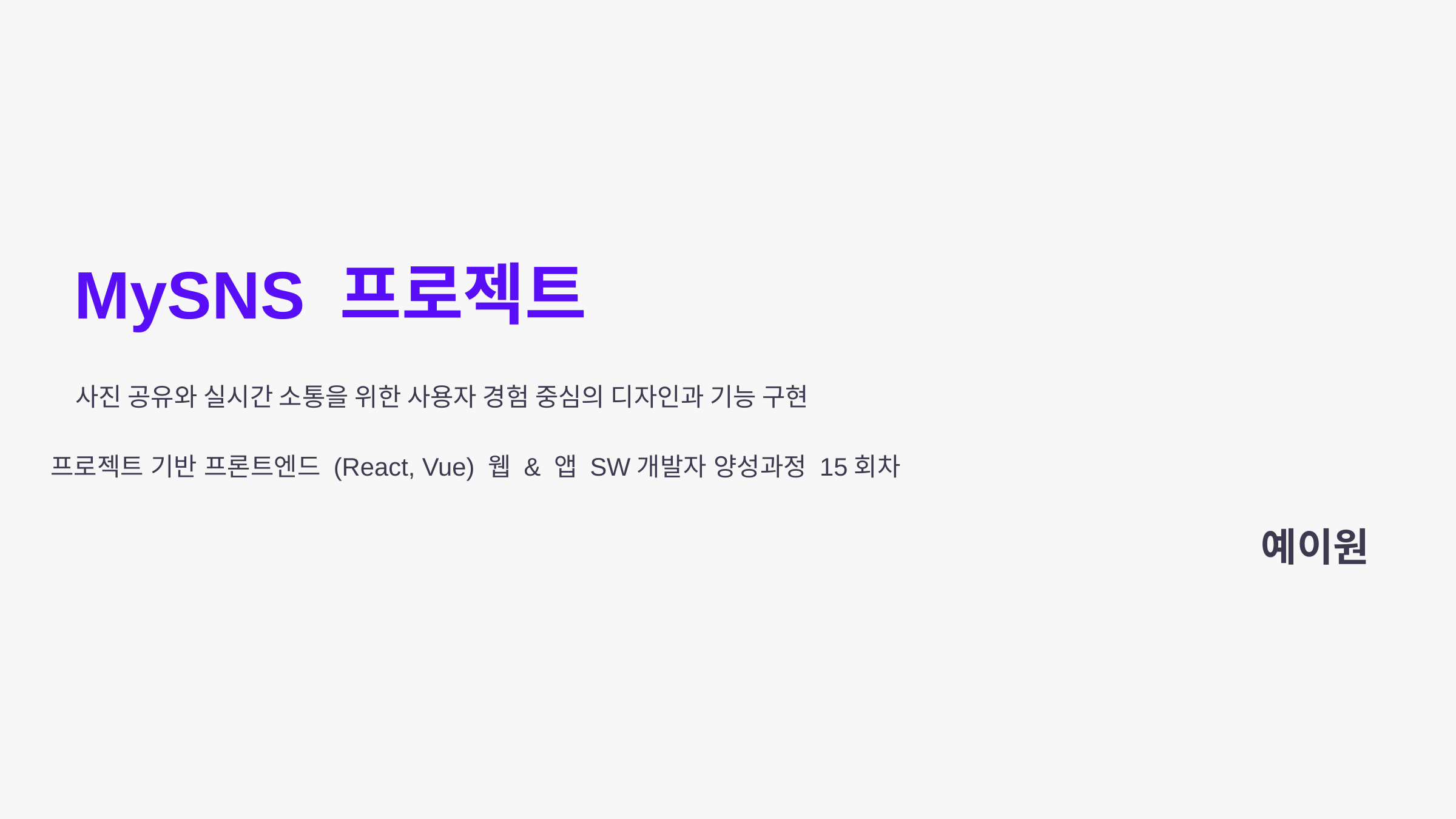

MySNS 프로젝트
사진 공유와 실시간 소통을 위한 사용자 경험 중심의 디자인과 기능 구현
프로젝트 기반 프론트엔드 (React, Vue) 웹 & 앱 SW개발자 양성과정 15회차
예이원